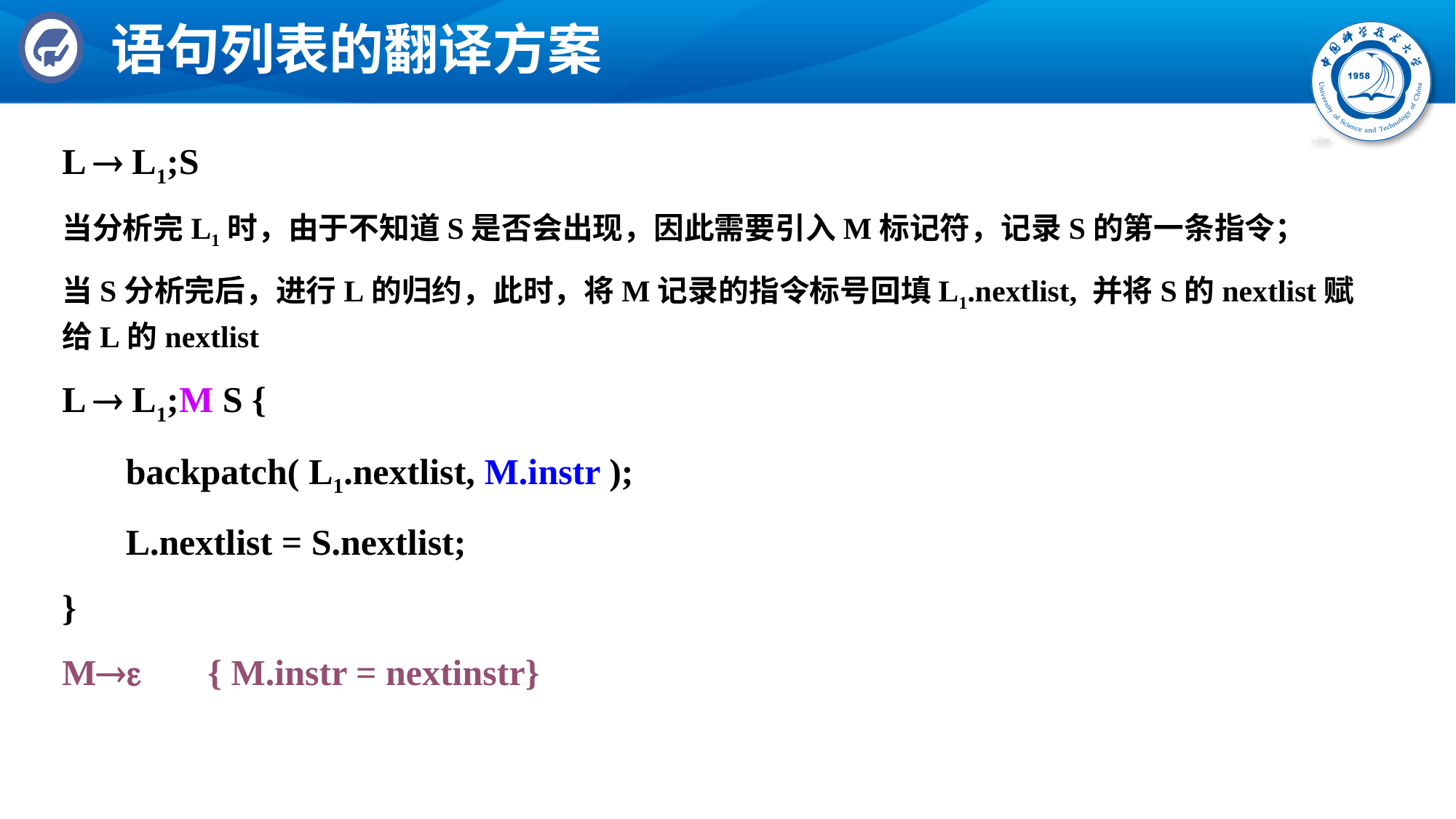

# 语句列表的翻译方案
L → L1;S
当分析完L1时，由于不知道S是否会出现，因此需要引入M标记符，记录S的第一条指令；
当S分析完后，进行L的归约，此时，将M记录的指令标号回填L1.nextlist, 并将S的nextlist赋给L的nextlist
L → L1;M S {
	    backpatch( L1.nextlist, M.instr );
	    L.nextlist = S.nextlist;
}
M→ε	 { M.instr = nextinstr}